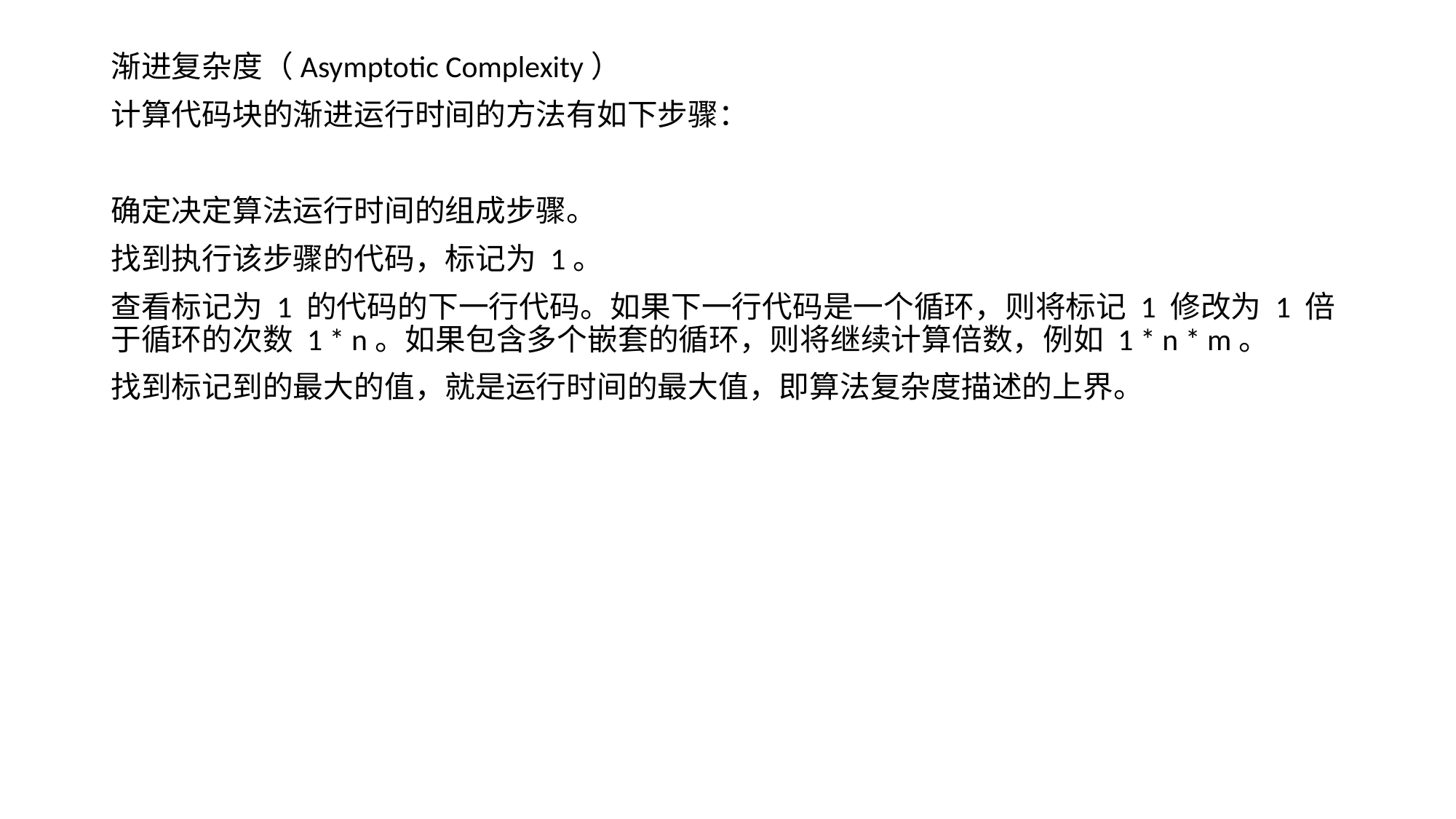

渐进复杂度（Asymptotic Complexity）
计算代码块的渐进运行时间的方法有如下步骤：

确定决定算法运行时间的组成步骤。
找到执行该步骤的代码，标记为 1。
查看标记为 1 的代码的下一行代码。如果下一行代码是一个循环，则将标记 1 修改为 1 倍于循环的次数 1 * n。如果包含多个嵌套的循环，则将继续计算倍数，例如 1 * n * m。
找到标记到的最大的值，就是运行时间的最大值，即算法复杂度描述的上界。